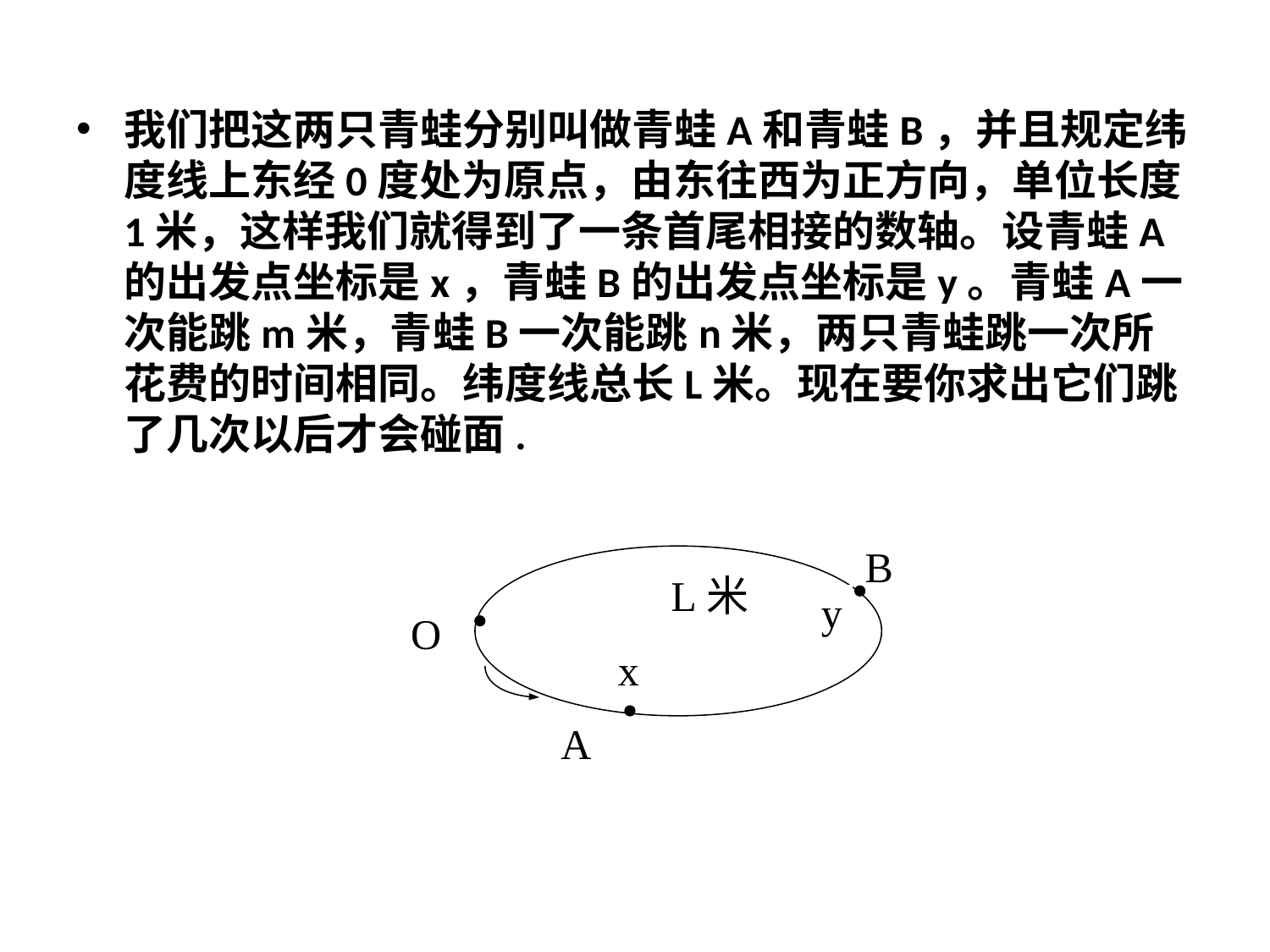

#
我们把这两只青蛙分别叫做青蛙A和青蛙B，并且规定纬度线上东经0度处为原点，由东往西为正方向，单位长度1米，这样我们就得到了一条首尾相接的数轴。设青蛙A的出发点坐标是x，青蛙B的出发点坐标是y。青蛙A一次能跳m米，青蛙B一次能跳n米，两只青蛙跳一次所花费的时间相同。纬度线总长L米。现在要你求出它们跳了几次以后才会碰面.

B

L米
y

O

x

A